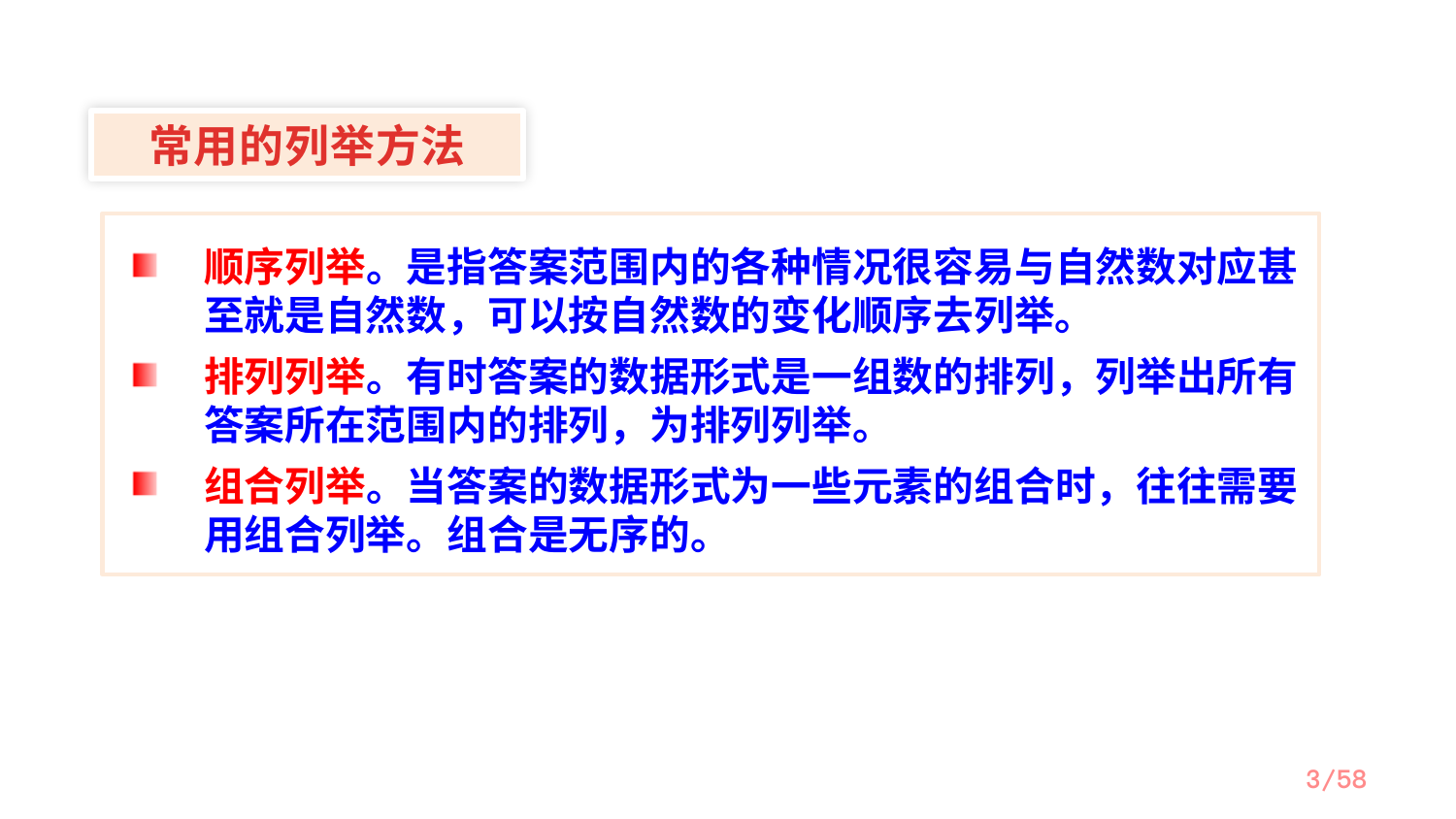

常用的列举方法
顺序列举。是指答案范围内的各种情况很容易与自然数对应甚至就是自然数，可以按自然数的变化顺序去列举。
排列列举。有时答案的数据形式是一组数的排列，列举出所有答案所在范围内的排列，为排列列举。
组合列举。当答案的数据形式为一些元素的组合时，往往需要用组合列举。组合是无序的。
3/58